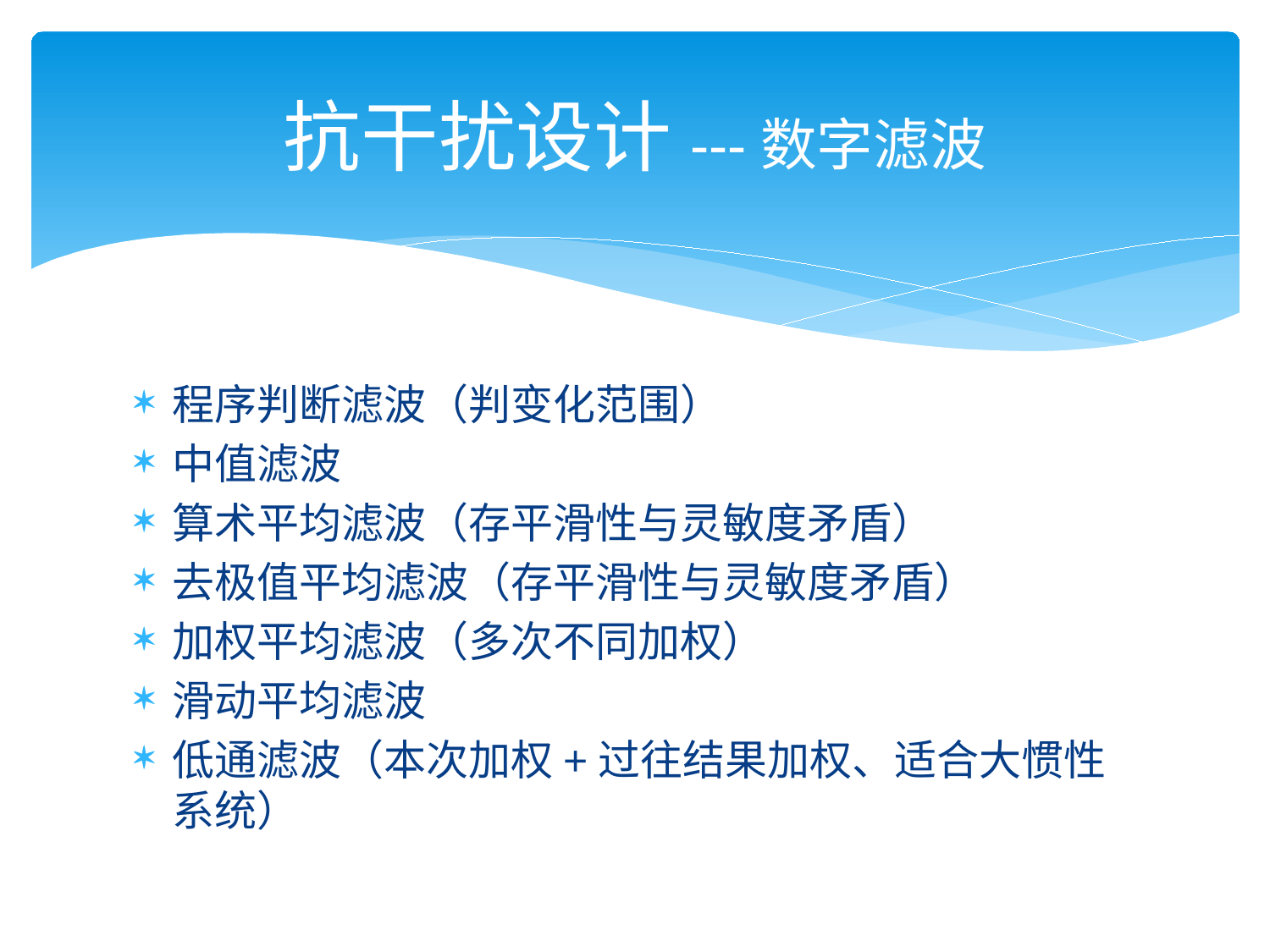

# 抗干扰设计---数字滤波
程序判断滤波（判变化范围）
中值滤波
算术平均滤波（存平滑性与灵敏度矛盾）
去极值平均滤波（存平滑性与灵敏度矛盾）
加权平均滤波（多次不同加权）
滑动平均滤波
低通滤波（本次加权+过往结果加权、适合大惯性系统）